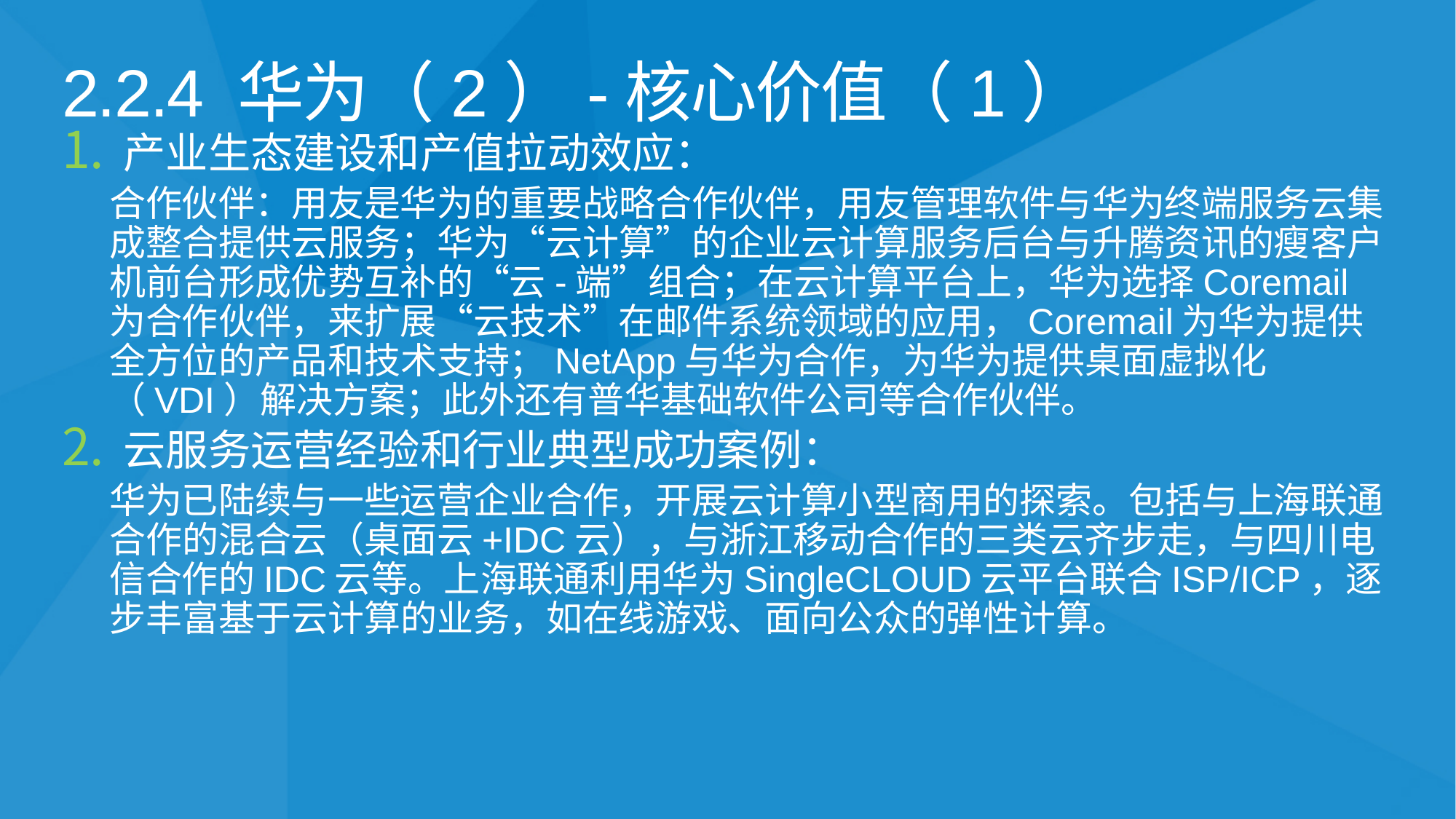

# 2.2.4 华为（2）-核心价值（1）
产业生态建设和产值拉动效应：
合作伙伴：用友是华为的重要战略合作伙伴，用友管理软件与华为终端服务云集成整合提供云服务；华为“云计算”的企业云计算服务后台与升腾资讯的瘦客户机前台形成优势互补的“云-端”组合；在云计算平台上，华为选择Coremail为合作伙伴，来扩展“云技术”在邮件系统领域的应用，Coremail为华为提供全方位的产品和技术支持；NetApp与华为合作，为华为提供桌面虚拟化（VDI）解决方案；此外还有普华基础软件公司等合作伙伴。
云服务运营经验和行业典型成功案例：
华为已陆续与一些运营企业合作，开展云计算小型商用的探索。包括与上海联通合作的混合云（桌面云+IDC云），与浙江移动合作的三类云齐步走，与四川电信合作的IDC云等。上海联通利用华为SingleCLOUD云平台联合ISP/ICP，逐步丰富基于云计算的业务，如在线游戏、面向公众的弹性计算。